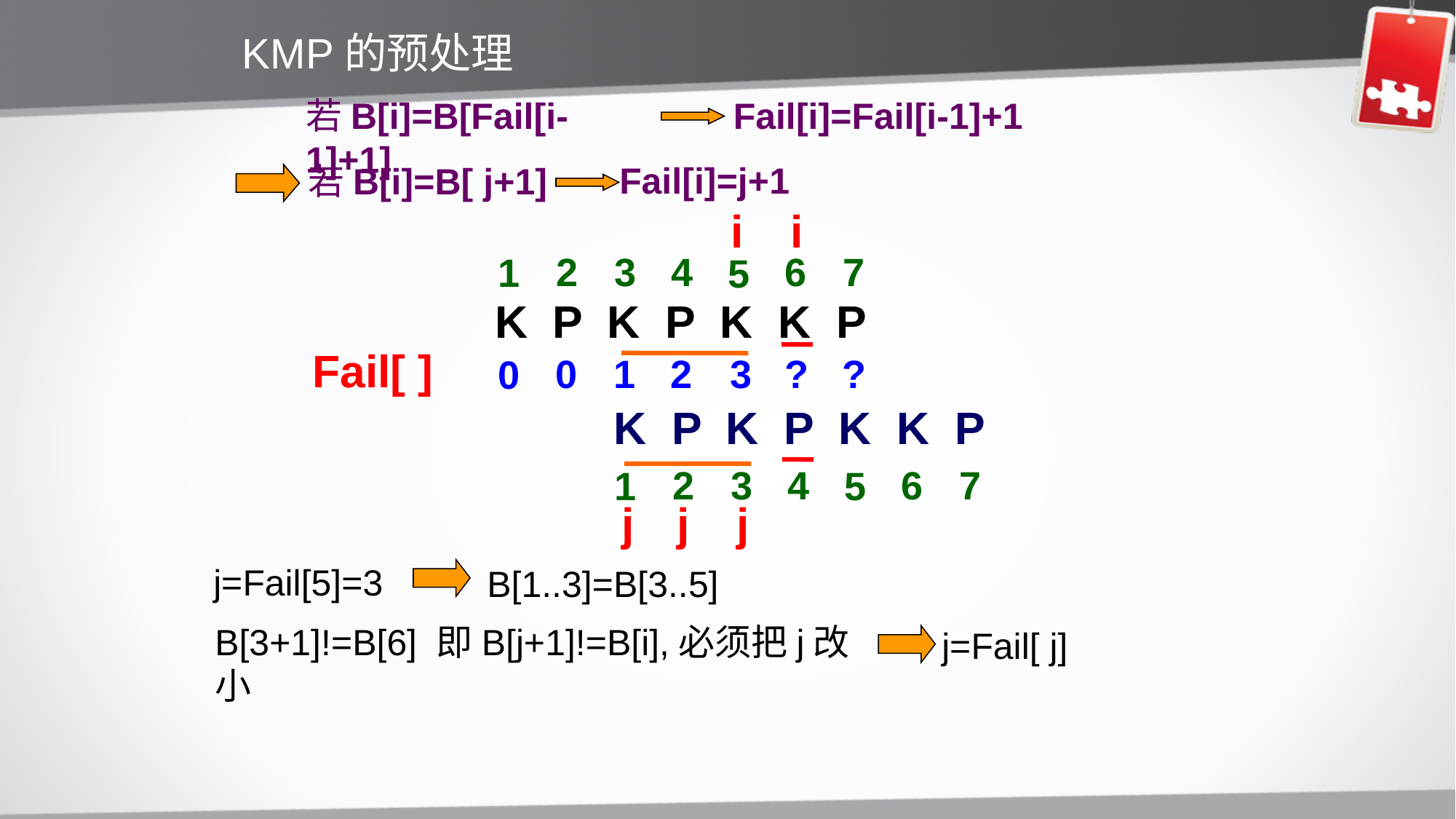

KMP的预处理
若B[i]=B[Fail[i-1]+1]
Fail[i]=Fail[i-1]+1

Fail[i]=j+1
若B[i]=B[ j+1]

i
i
 2
 3
 4
 6
 7
 1
 5
  K  P  K  P  K  K  P
Fail[ ]
 0
 1
 2
 3
 ?
 ?

 0

  K  P  K  P  K  K  P
 2
 3
 4
 6
 7
 1
 5

j
j
j
j=Fail[5]=3
B[1..3]=B[3..5]

B[3+1]!=B[6] 即B[j+1]!=B[i],必须把j改小
j=Fail[ j]